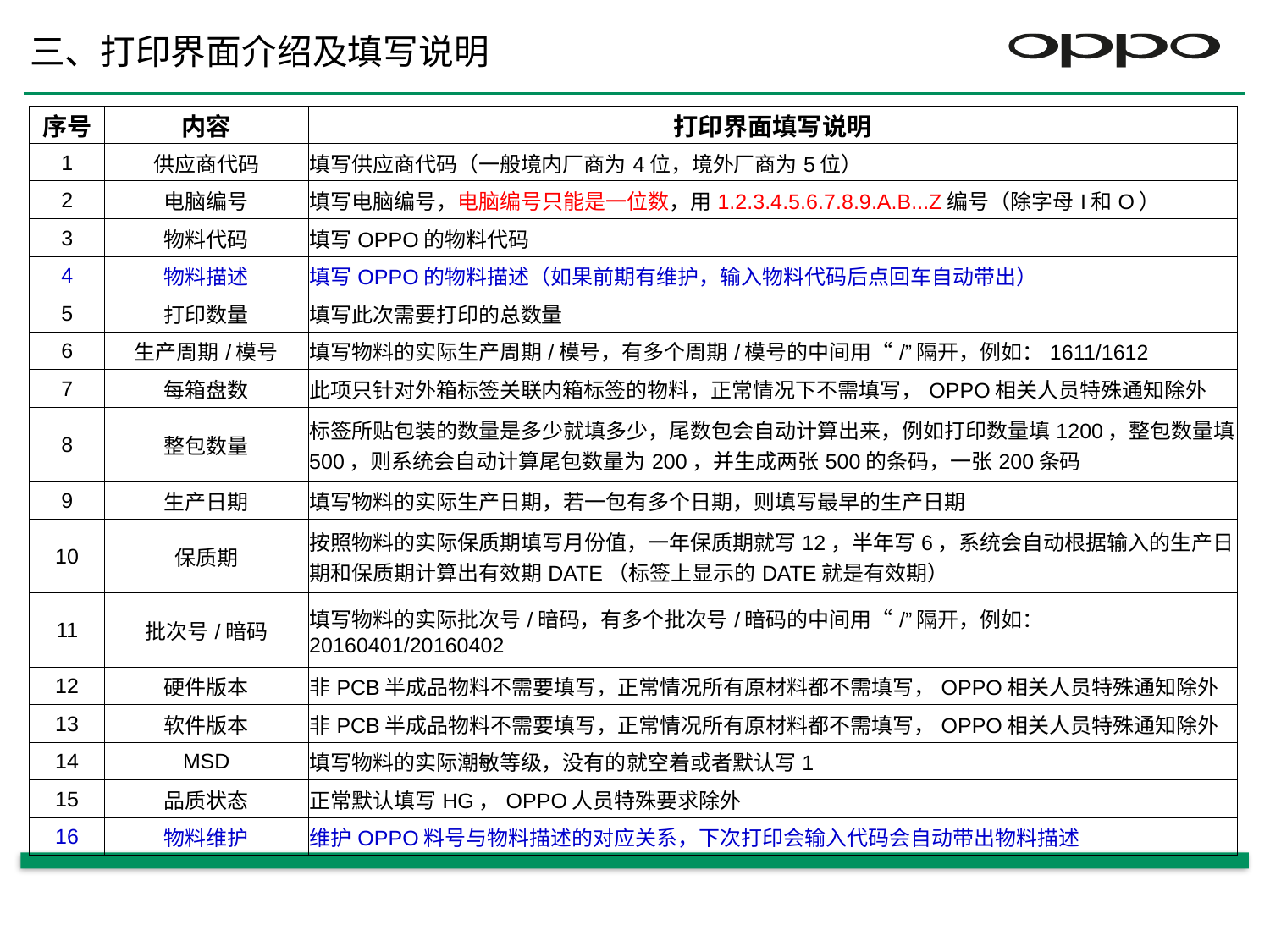

# 三、打印界面介绍及填写说明
| 序号 | 内容 | 打印界面填写说明 |
| --- | --- | --- |
| 1 | 供应商代码 | 填写供应商代码（一般境内厂商为4位，境外厂商为5位） |
| 2 | 电脑编号 | 填写电脑编号，电脑编号只能是一位数，用1.2.3.4.5.6.7.8.9.A.B...Z编号（除字母I和O） |
| 3 | 物料代码 | 填写OPPO的物料代码 |
| 4 | 物料描述 | 填写OPPO的物料描述（如果前期有维护，输入物料代码后点回车自动带出） |
| 5 | 打印数量 | 填写此次需要打印的总数量 |
| 6 | 生产周期/模号 | 填写物料的实际生产周期/模号，有多个周期/模号的中间用“/”隔开，例如：1611/1612 |
| 7 | 每箱盘数 | 此项只针对外箱标签关联内箱标签的物料，正常情况下不需填写，OPPO相关人员特殊通知除外 |
| 8 | 整包数量 | 标签所贴包装的数量是多少就填多少，尾数包会自动计算出来，例如打印数量填1200，整包数量填500，则系统会自动计算尾包数量为200，并生成两张500的条码，一张200条码 |
| 9 | 生产日期 | 填写物料的实际生产日期，若一包有多个日期，则填写最早的生产日期 |
| 10 | 保质期 | 按照物料的实际保质期填写月份值，一年保质期就写12，半年写6，系统会自动根据输入的生产日期和保质期计算出有效期DATE（标签上显示的DATE就是有效期） |
| 11 | 批次号/暗码 | 填写物料的实际批次号/暗码，有多个批次号/暗码的中间用“/”隔开，例如：20160401/20160402 |
| 12 | 硬件版本 | 非PCB半成品物料不需要填写，正常情况所有原材料都不需填写，OPPO相关人员特殊通知除外 |
| 13 | 软件版本 | 非PCB半成品物料不需要填写，正常情况所有原材料都不需填写，OPPO相关人员特殊通知除外 |
| 14 | MSD | 填写物料的实际潮敏等级，没有的就空着或者默认写1 |
| 15 | 品质状态 | 正常默认填写HG，OPPO人员特殊要求除外 |
| 16 | 物料维护 | 维护OPPO料号与物料描述的对应关系，下次打印会输入代码会自动带出物料描述 |